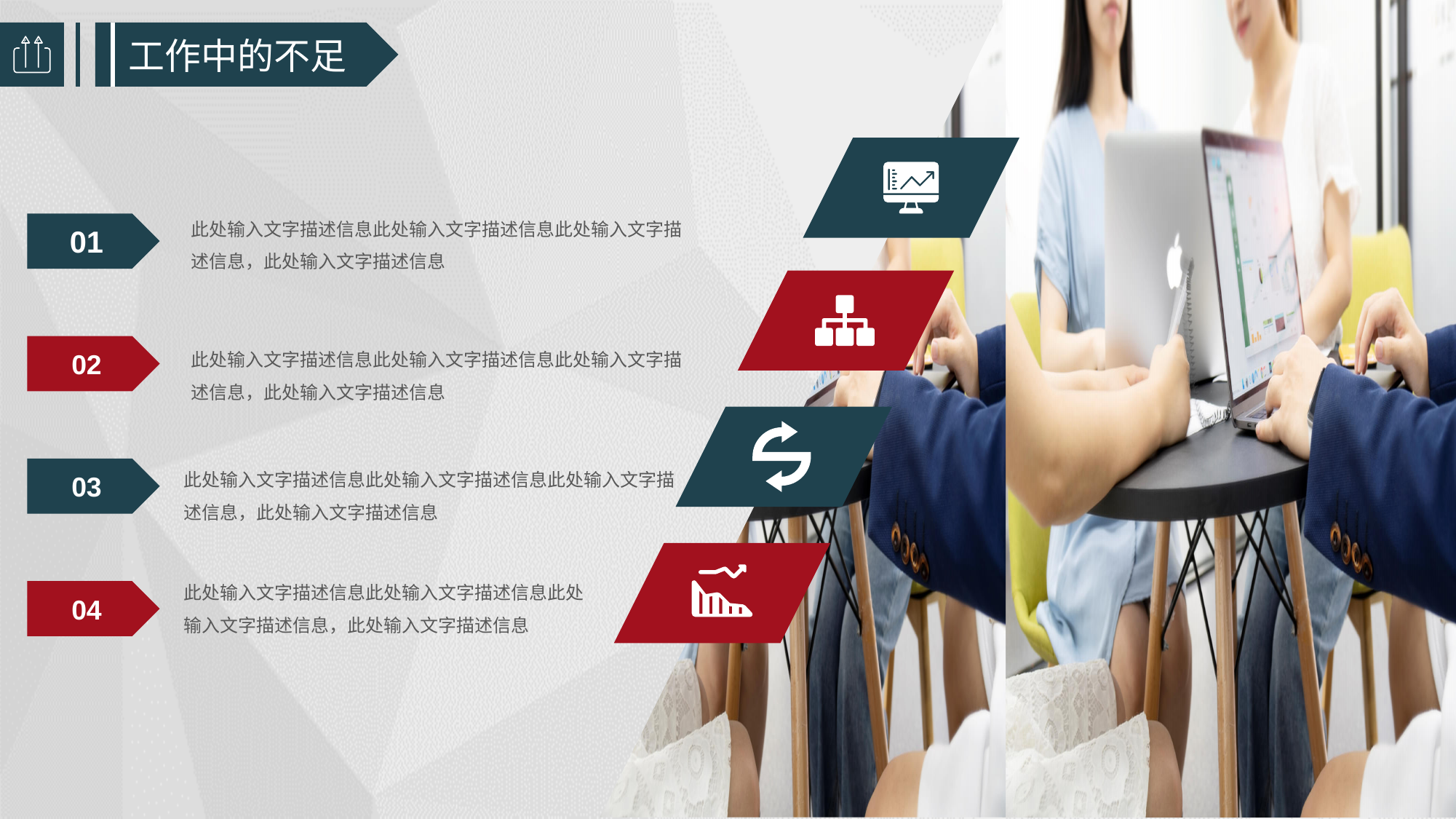

工作中的不足

此处输入文字描述信息此处输入文字描述信息此处输入文字描述信息，此处输入文字描述信息
01

此处输入文字描述信息此处输入文字描述信息此处输入文字描述信息，此处输入文字描述信息
02

此处输入文字描述信息此处输入文字描述信息此处输入文字描述信息，此处输入文字描述信息
03

此处输入文字描述信息此处输入文字描述信息此处输入文字描述信息，此处输入文字描述信息
04